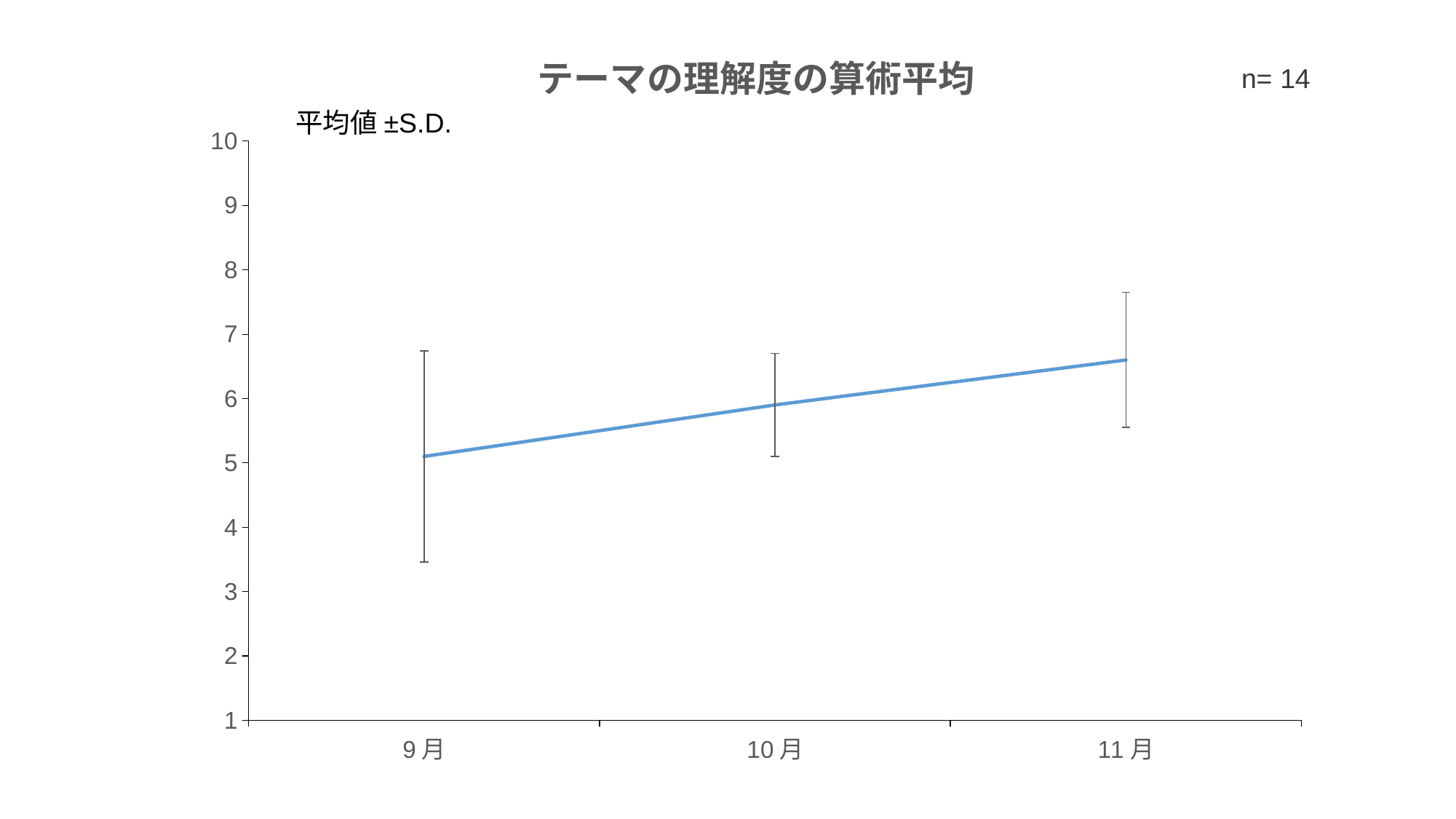

### Chart: テーマの理解度の算術平均

| Category |  |
|---|---|
| 9月 | 5.1 |
| 10月 | 5.9 |
| 11月 | 6.6 |
n= 14
平均値±S.D.